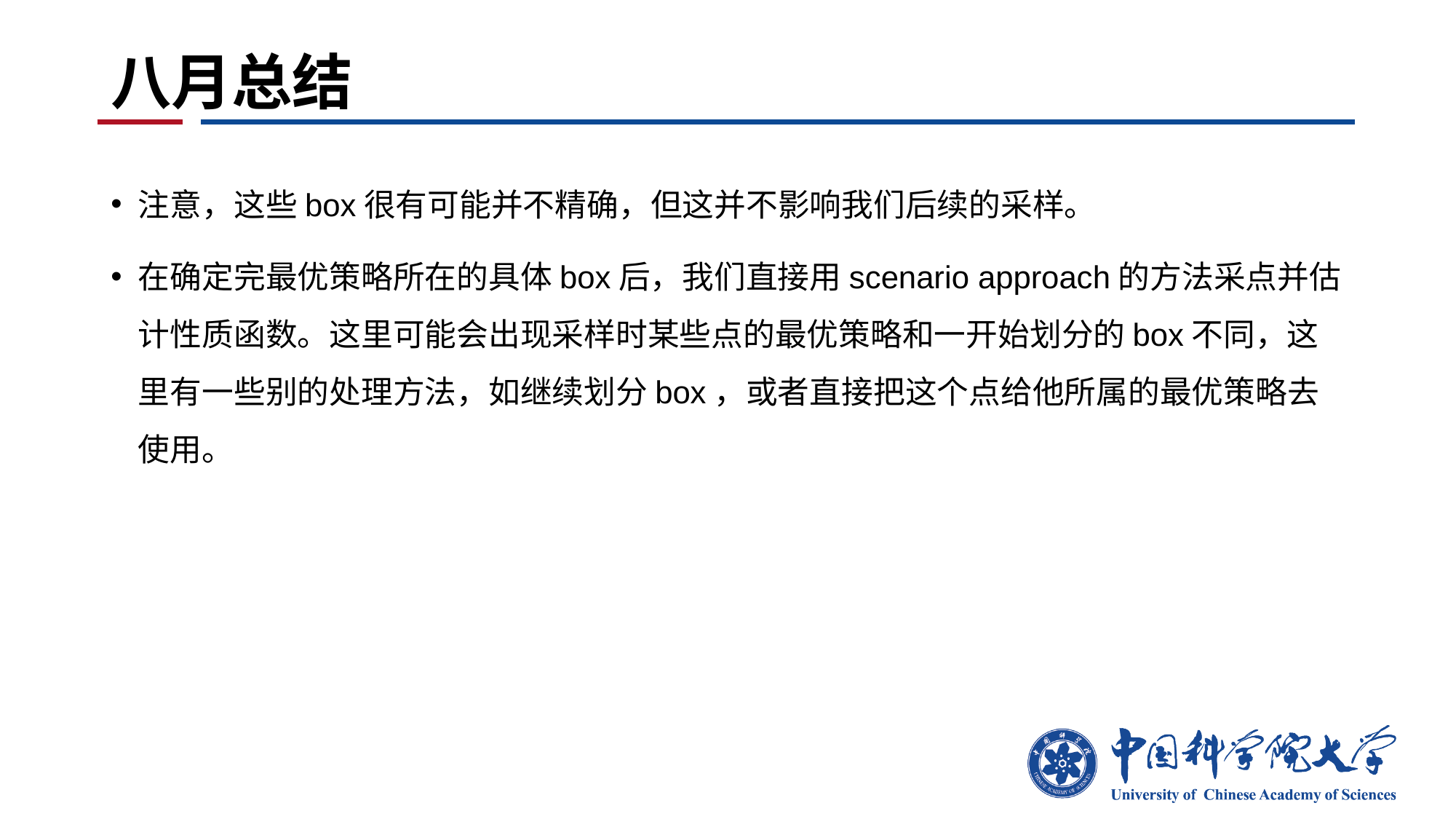

# 八月总结
注意，这些box很有可能并不精确，但这并不影响我们后续的采样。
在确定完最优策略所在的具体box后，我们直接用scenario approach的方法采点并估计性质函数。这里可能会出现采样时某些点的最优策略和一开始划分的box不同，这里有一些别的处理方法，如继续划分box，或者直接把这个点给他所属的最优策略去使用。